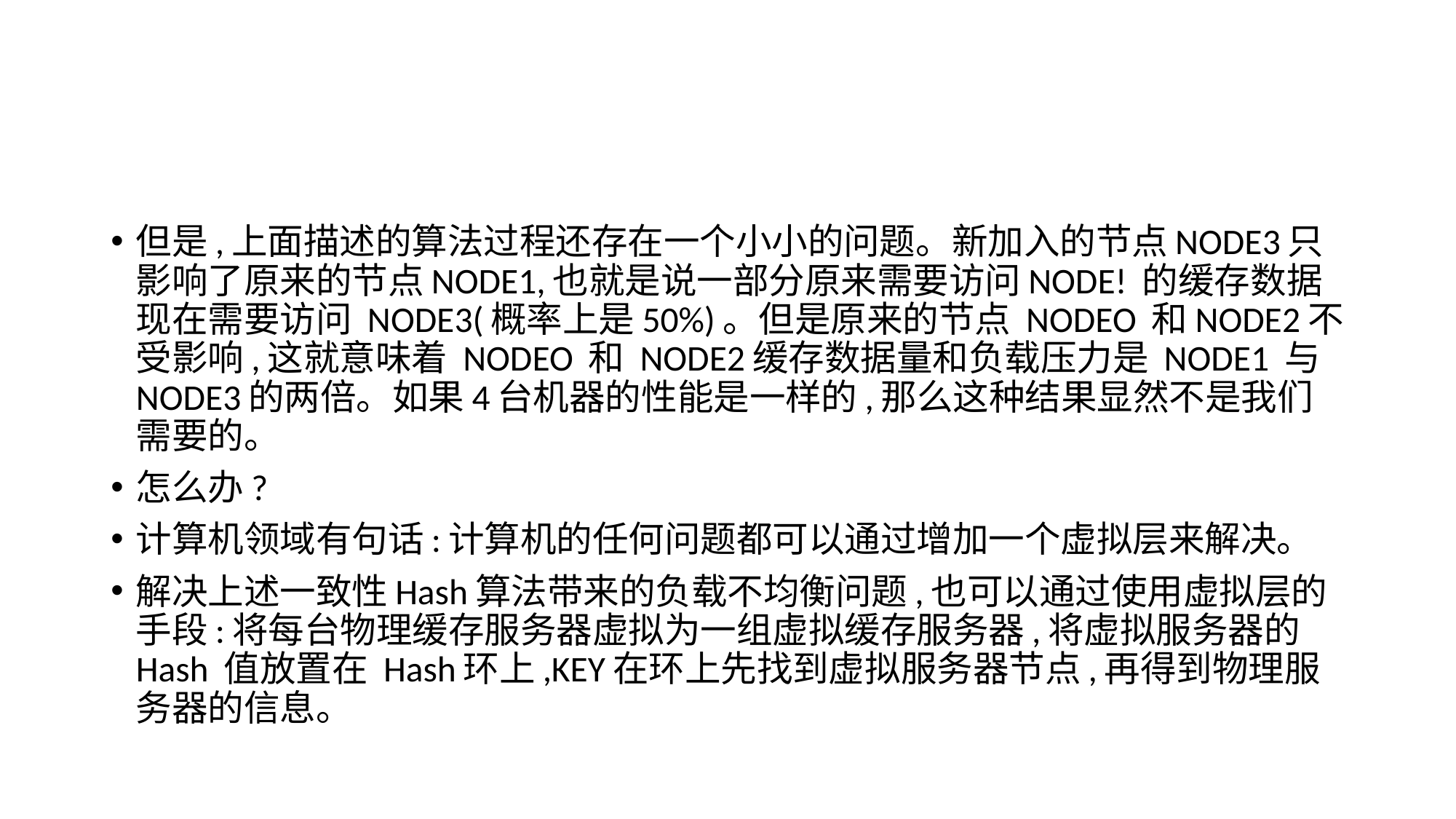

#
但是,上面描述的算法过程还存在一个小小的问题。新加入的节点NODE3只影响了原来的节点NODE1,也就是说一部分原来需要访问NODE! 的缓存数据现在需要访问 NODE3(概率上是50%)。但是原来的节点 NODEO 和NODE2不受影响,这就意味着 NODEO 和 NODE2缓存数据量和负载压力是 NODE1 与NODE3的两倍。如果4台机器的性能是一样的,那么这种结果显然不是我们需要的。
怎么办?
计算机领域有句话:计算机的任何问题都可以通过增加一个虚拟层来解决。
解决上述一致性Hash算法带来的负载不均衡问题,也可以通过使用虚拟层的手段:将每台物理缓存服务器虚拟为一组虚拟缓存服务器,将虚拟服务器的 Hash 值放置在 Hash环上,KEY在环上先找到虚拟服务器节点,再得到物理服务器的信息。